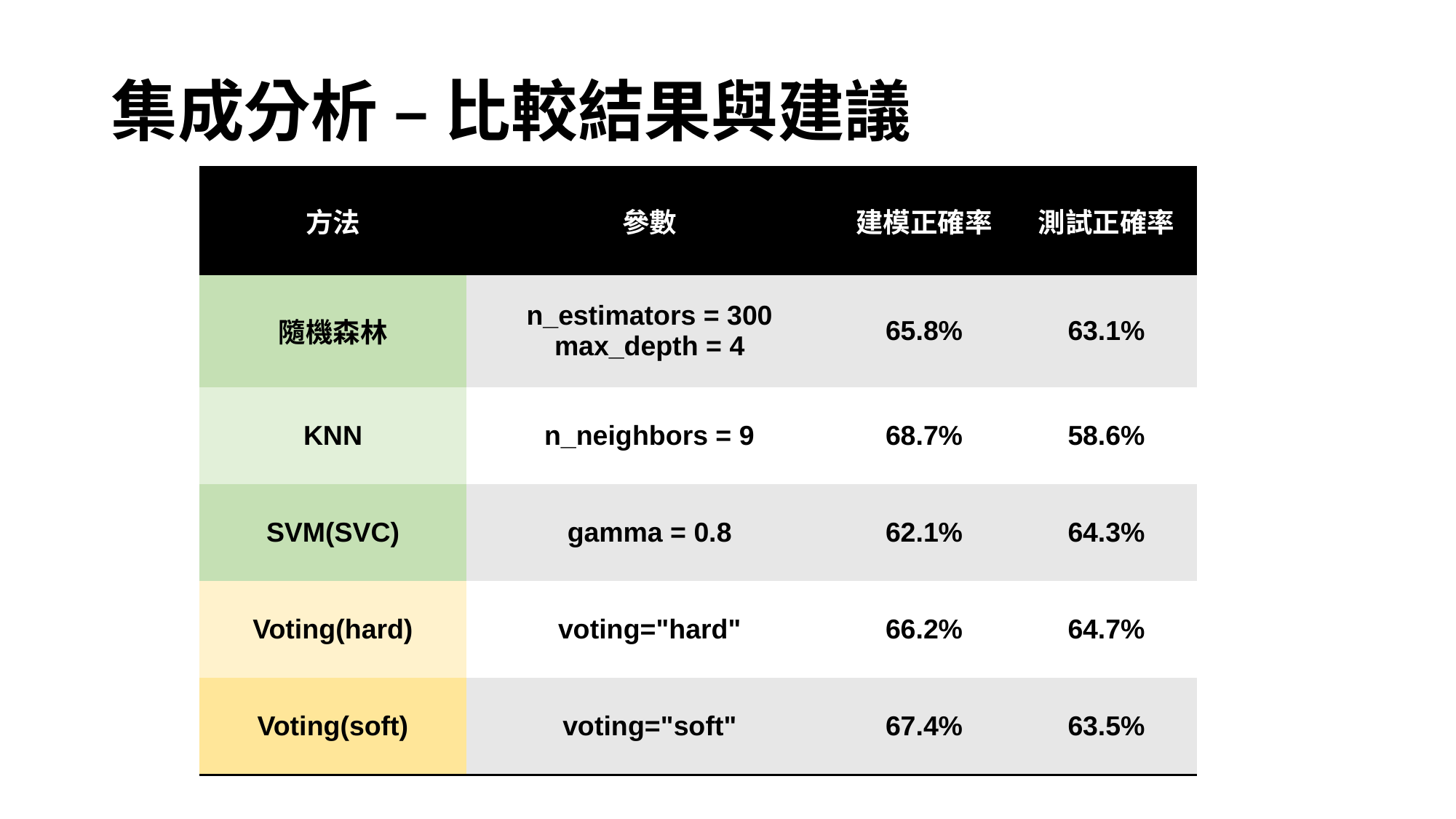

# 集成分析 – 比較結果與建議
| 方法 | 參數 | 建模正確率 | 測試正確率 |
| --- | --- | --- | --- |
| 隨機森林 | n\_estimators = 300 max\_depth = 4 | 65.8% | 63.1% |
| KNN | n\_neighbors = 9 | 68.7% | 58.6% |
| SVM(SVC) | gamma = 0.8 | 62.1% | 64.3% |
| Voting(hard) | voting="hard" | 66.2% | 64.7% |
| Voting(soft) | voting="soft" | 67.4% | 63.5% |